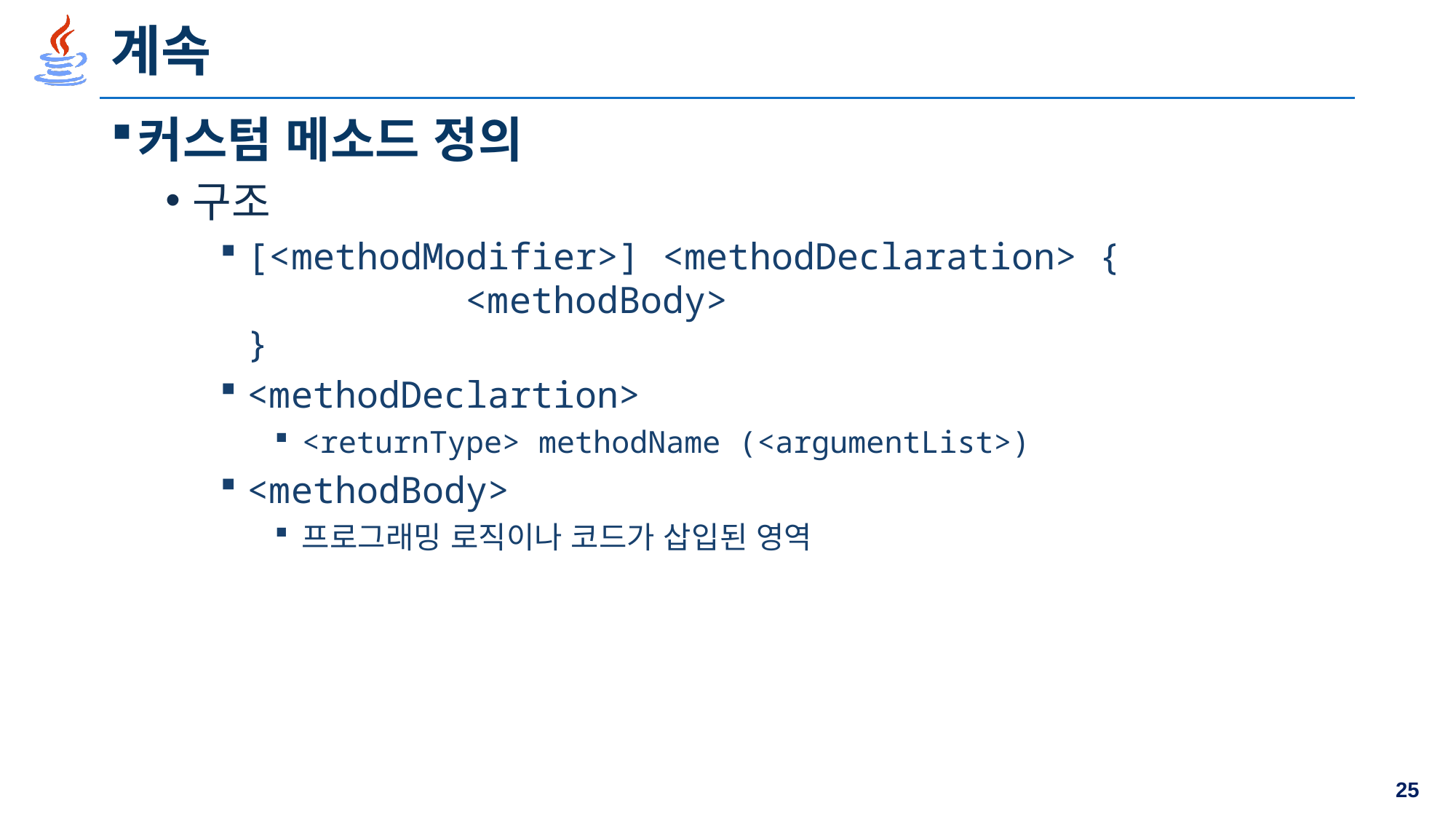

# 계속
커스텀 메소드 정의
구조
[<methodModifier>] <methodDeclaration> {
		<methodBody>
}
<methodDeclartion>
<returnType> methodName (<argumentList>)
<methodBody>
프로그래밍 로직이나 코드가 삽입된 영역
25